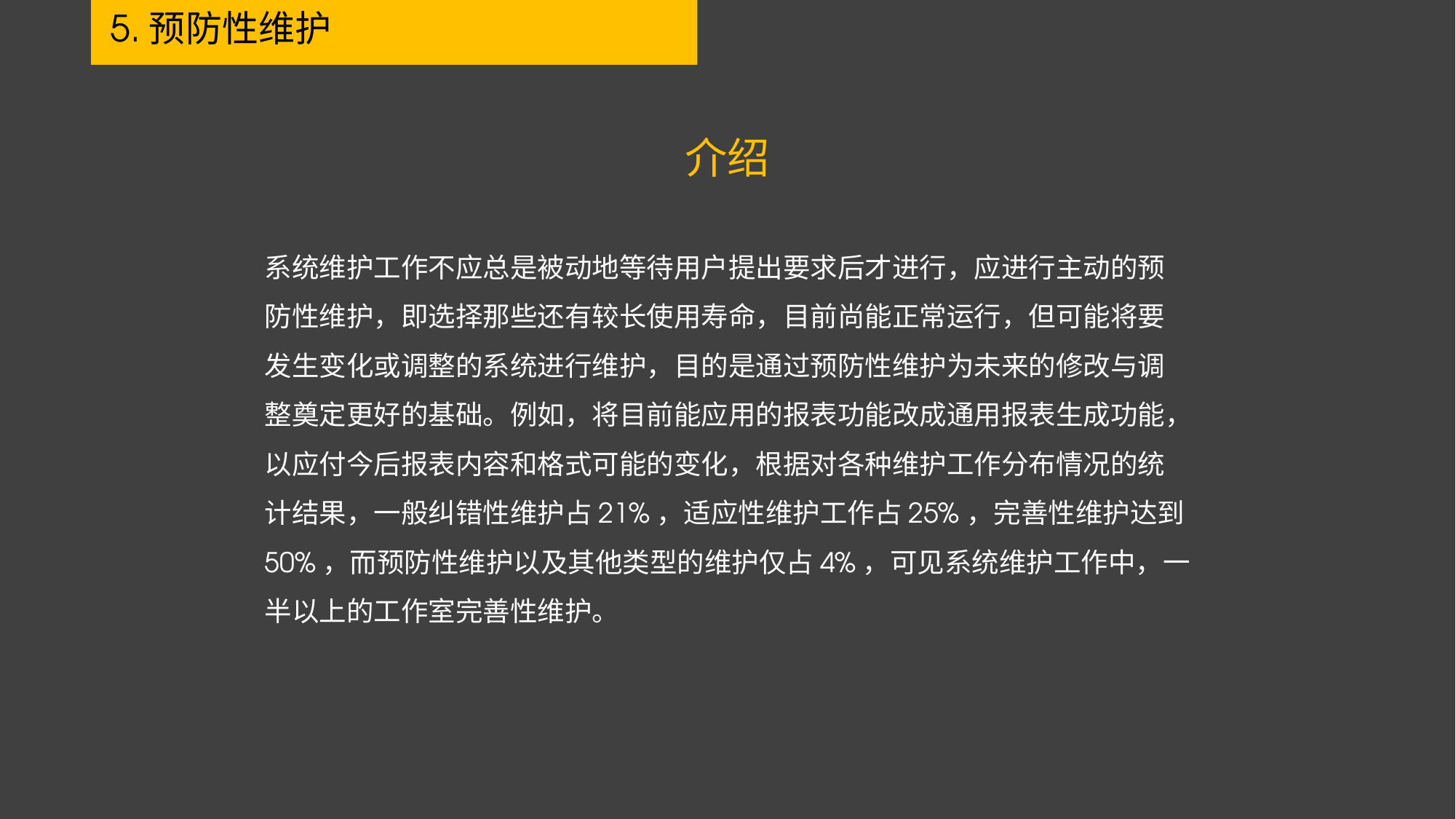

5.预防性维护

介绍
系统维护工作不应总是被动地等待用户提出要求后才进行，应进行主动的预防性维护，即选择那些还有较长使用寿命，目前尚能正常运行，但可能将要发生变化或调整的系统进行维护，目的是通过预防性维护为未来的修改与调整奠定更好的基础。例如，将目前能应用的报表功能改成通用报表生成功能，以应付今后报表内容和格式可能的变化，根据对各种维护工作分布情况的统计结果，一般纠错性维护占21%，适应性维护工作占25%，完善性维护达到50%，而预防性维护以及其他类型的维护仅占4%，可见系统维护工作中，一半以上的工作室完善性维护。